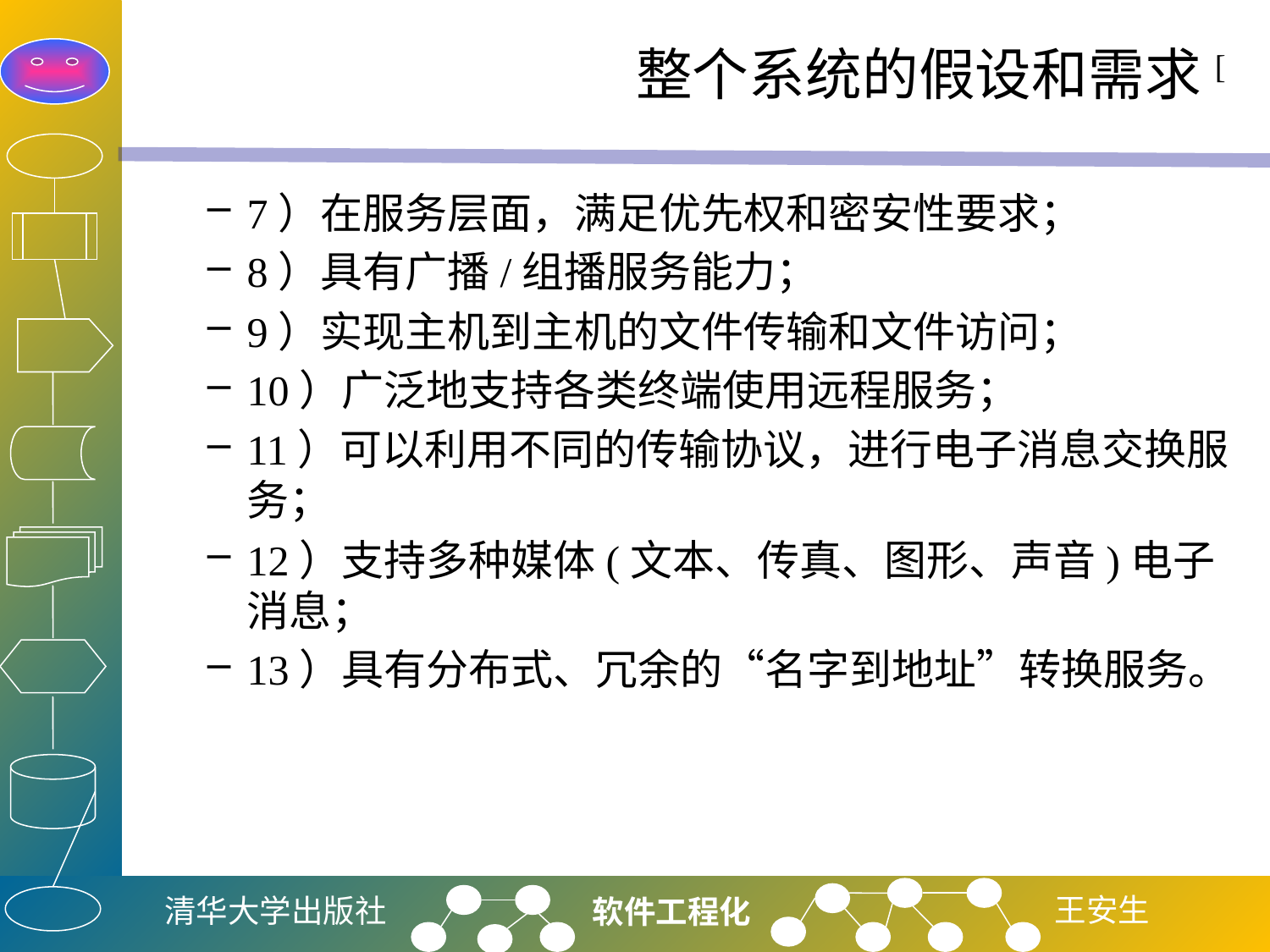

# 整个系统的假设和需求[
7）在服务层面，满足优先权和密安性要求；
8）具有广播/组播服务能力；
9）实现主机到主机的文件传输和文件访问；
10）广泛地支持各类终端使用远程服务；
11）可以利用不同的传输协议，进行电子消息交换服务；
12）支持多种媒体(文本、传真、图形、声音)电子消息；
13）具有分布式、冗余的“名字到地址”转换服务。